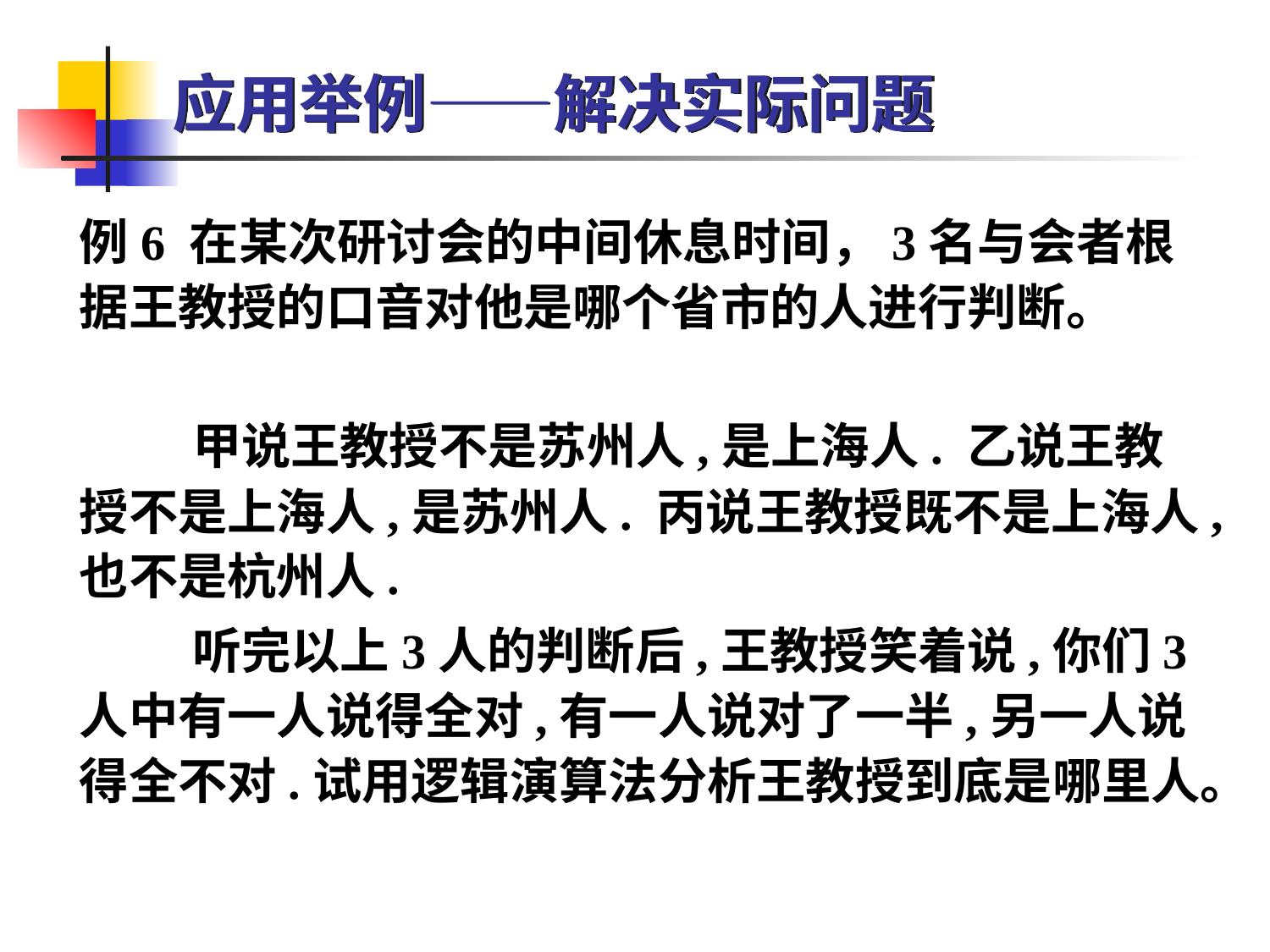

# 应用举例——解决实际问题
例6 在某次研讨会的中间休息时间，3名与会者根据王教授的口音对他是哪个省市的人进行判断。
         甲说王教授不是苏州人,是上海人. 乙说王教授不是上海人,是苏州人. 丙说王教授既不是上海人,也不是杭州人.
         听完以上3人的判断后,王教授笑着说,你们3人中有一人说得全对,有一人说对了一半,另一人说得全不对.试用逻辑演算法分析王教授到底是哪里人。